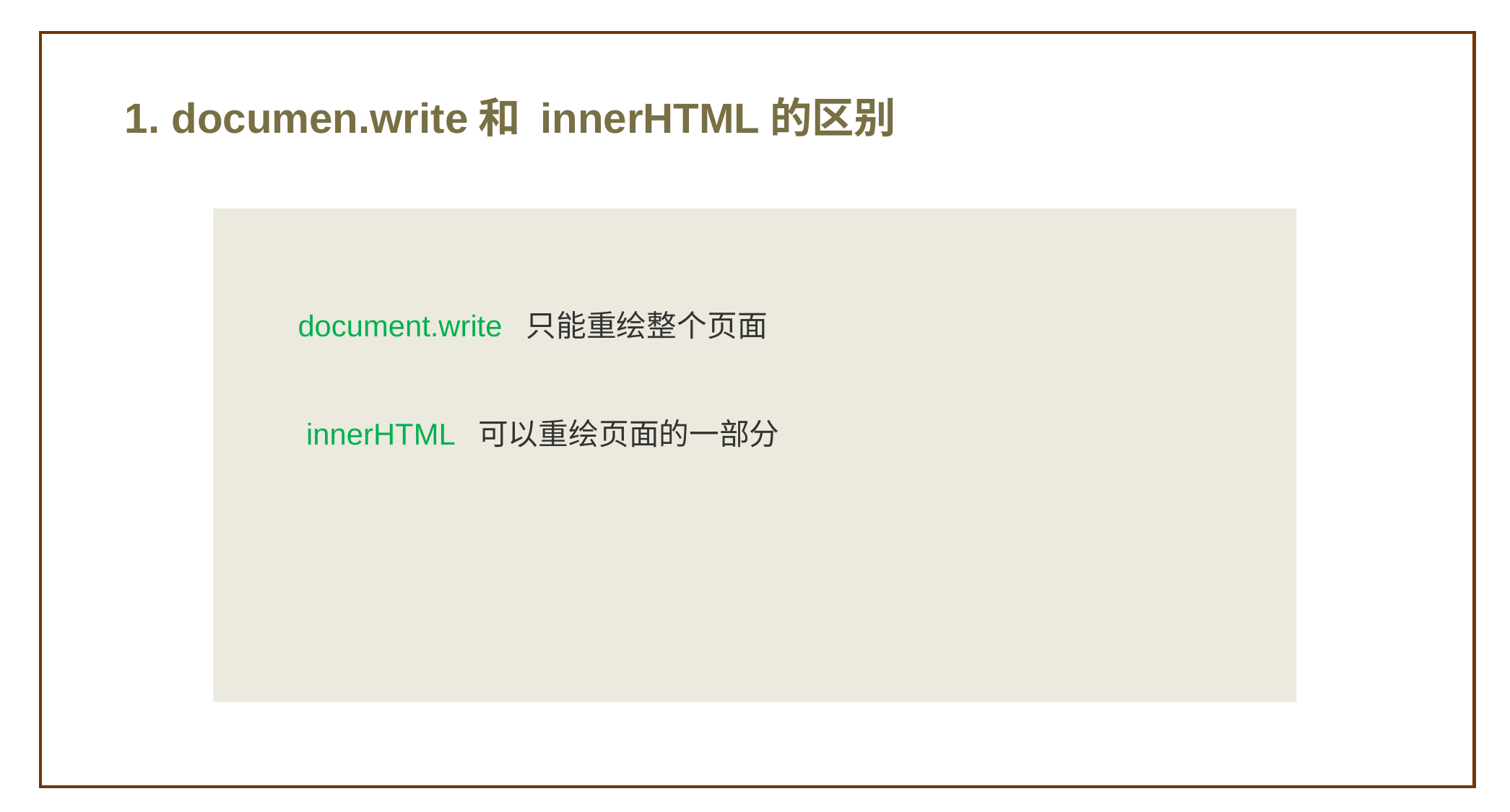

1. documen.write和 innerHTML的区别

document.write  只能重绘整个页面

 innerHTML  可以重绘页面的一部分